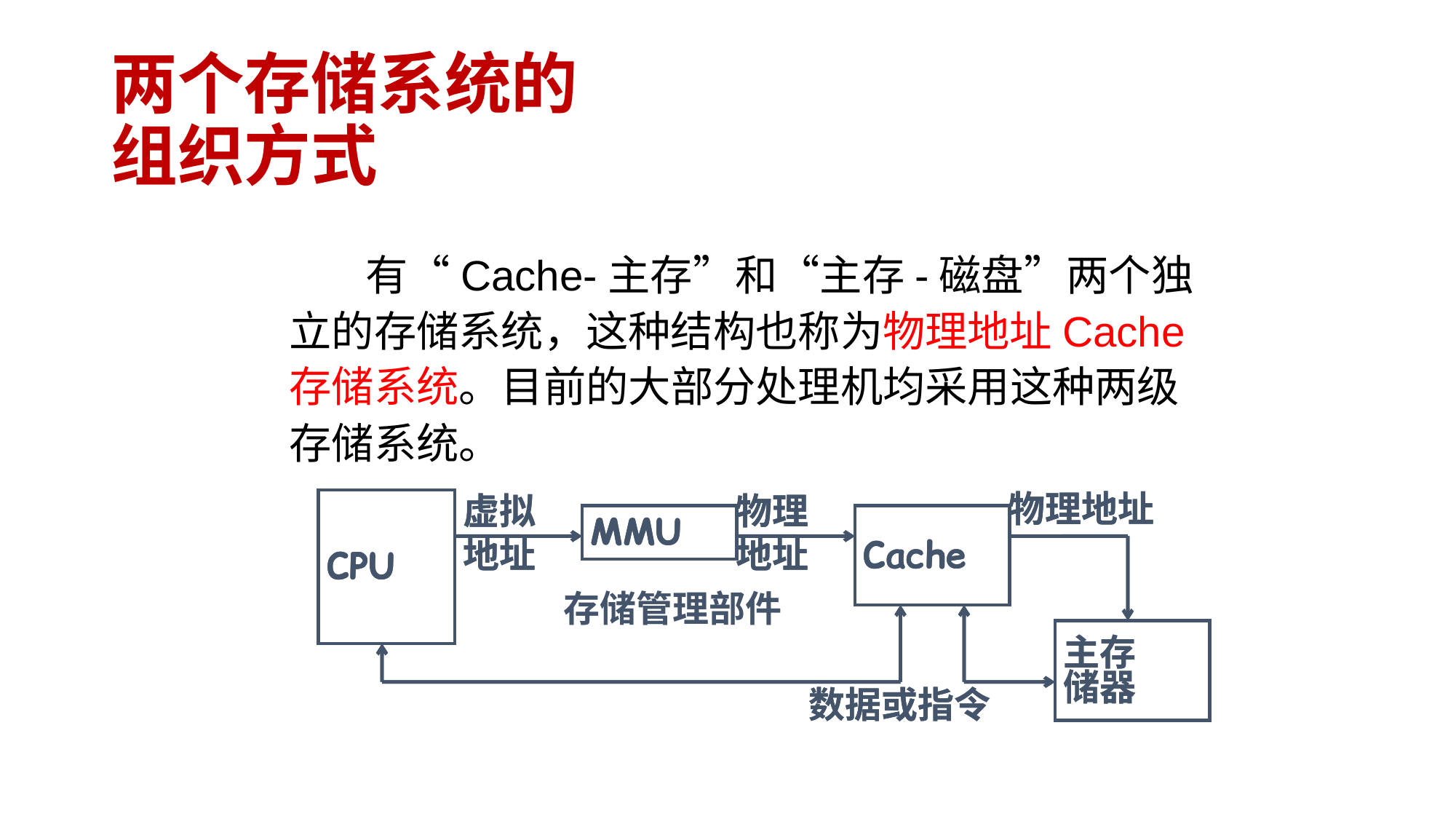

# 两个存储系统的 组织方式
       有“Cache-主存”和“主存-磁盘”两个独立的存储系统，这种结构也称为物理地址Cache存储系统。目前的大部分处理机均采用这种两级存储系统。
物理地址
虚拟
地址
物理
地址
CPU
MMU
Cache

主存
储器

数据或指令

物理地址
虚拟
地址
物理
地址
CPU
MMU
Cache

存储管理部件

主存
储器

数据或指令